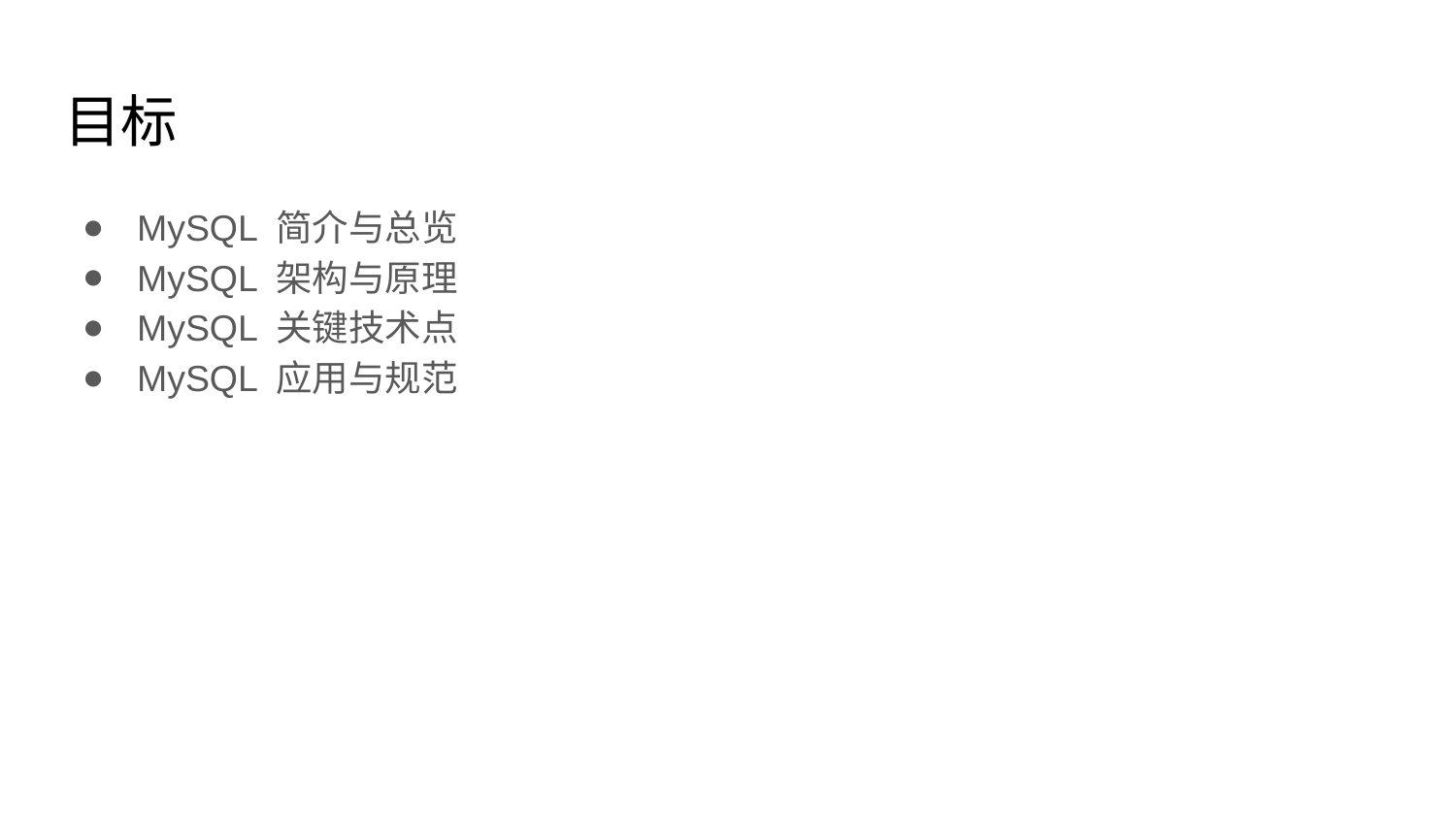

# 目标
MySQL 简介与总览
MySQL 架构与原理
MySQL 关键技术点
MySQL 应用与规范